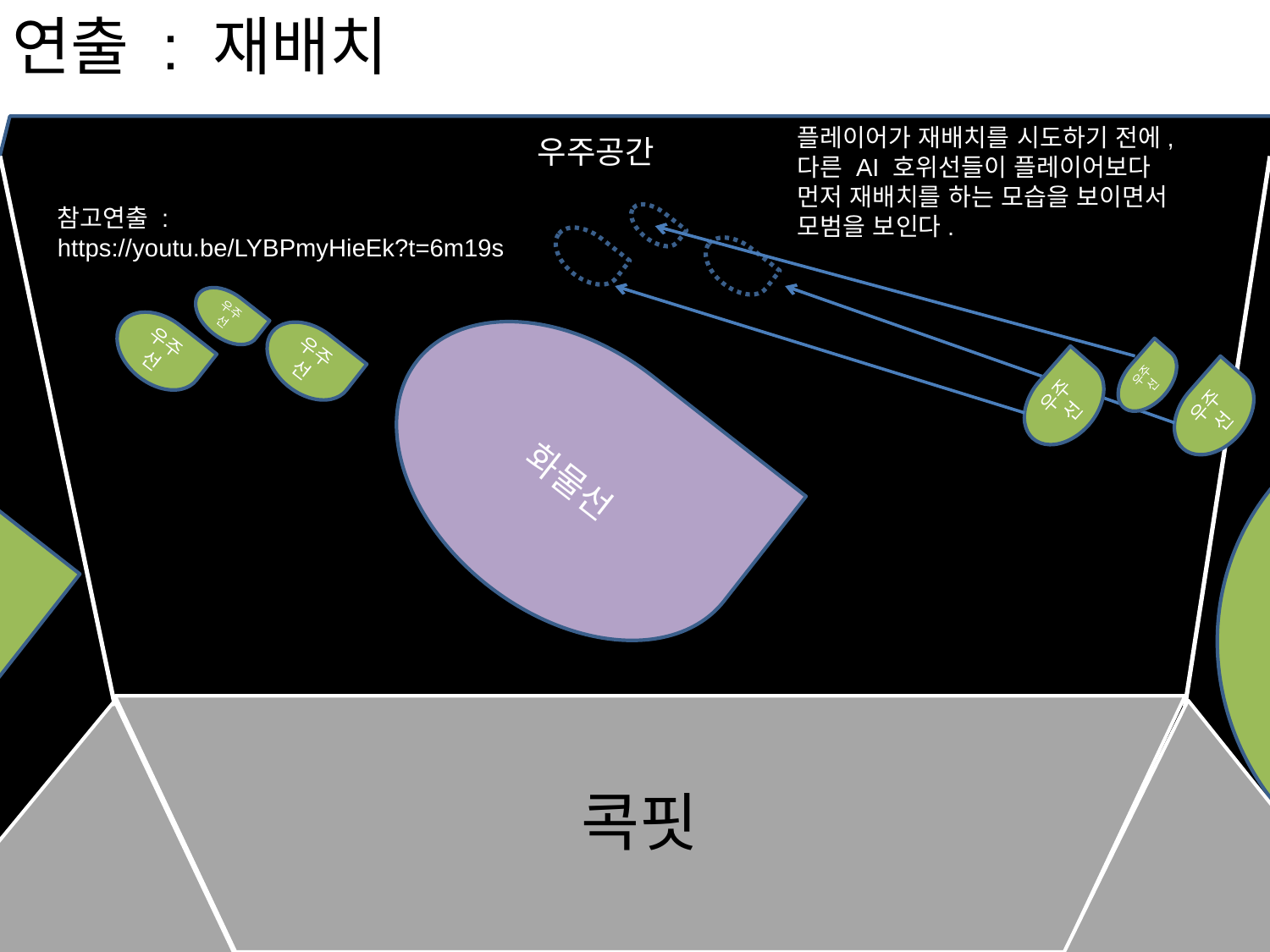

연출 : 재배치

플레이어가 재배치를 시도하기 전에, 다른 AI 호위선들이 플레이어보다 먼저 재배치를 하는 모습을 보이면서 모범을 보인다.
우주공간
참고연출 :
https://youtu.be/LYBPmyHieEk?t=6m19s

우주선
우주선
우주선
우주선
화물선
우주선
우주선
우주선
우주선

콕핏